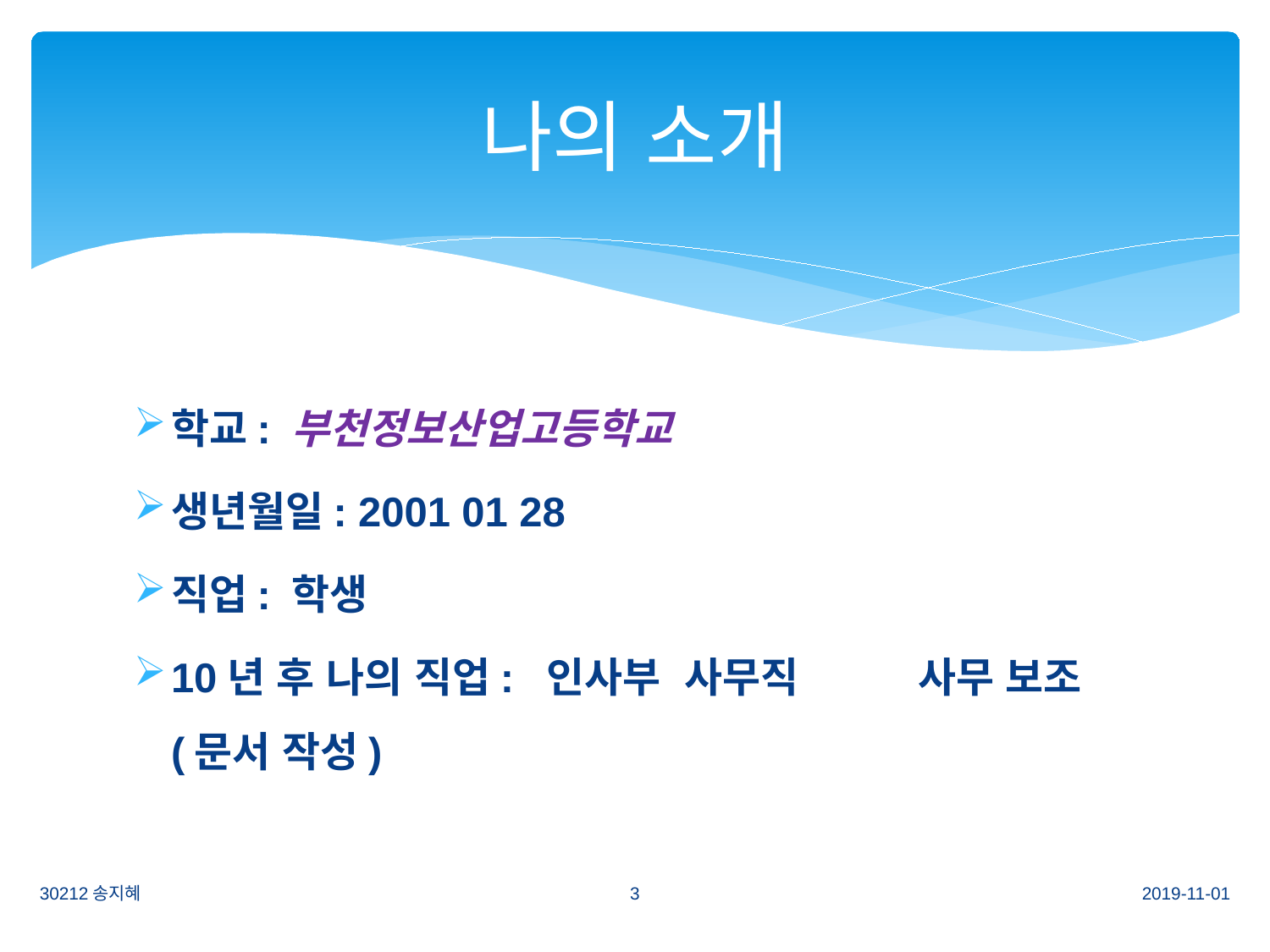

# 나의 소개
학교: 부천정보산업고등학교
생년월일: 2001 01 28
직업: 학생
10년 후 나의 직업:  인사부  사무직 							사무 보조(문서 작성)
3
30212송지혜
2019-11-01